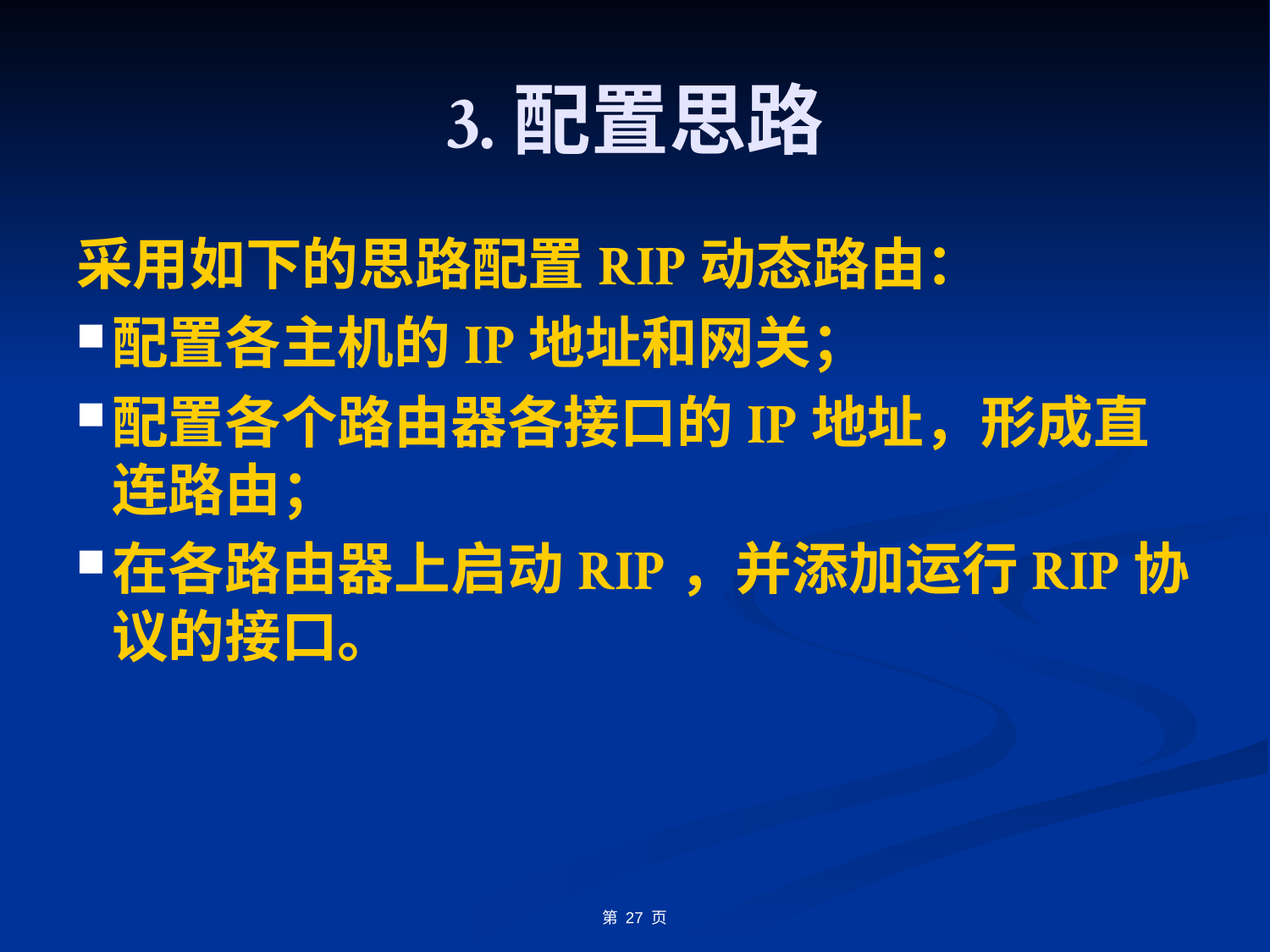

# 3.配置思路
采用如下的思路配置RIP动态路由：
配置各主机的IP地址和网关；
配置各个路由器各接口的IP地址，形成直连路由；
在各路由器上启动RIP，并添加运行RIP协议的接口。
第 27 页